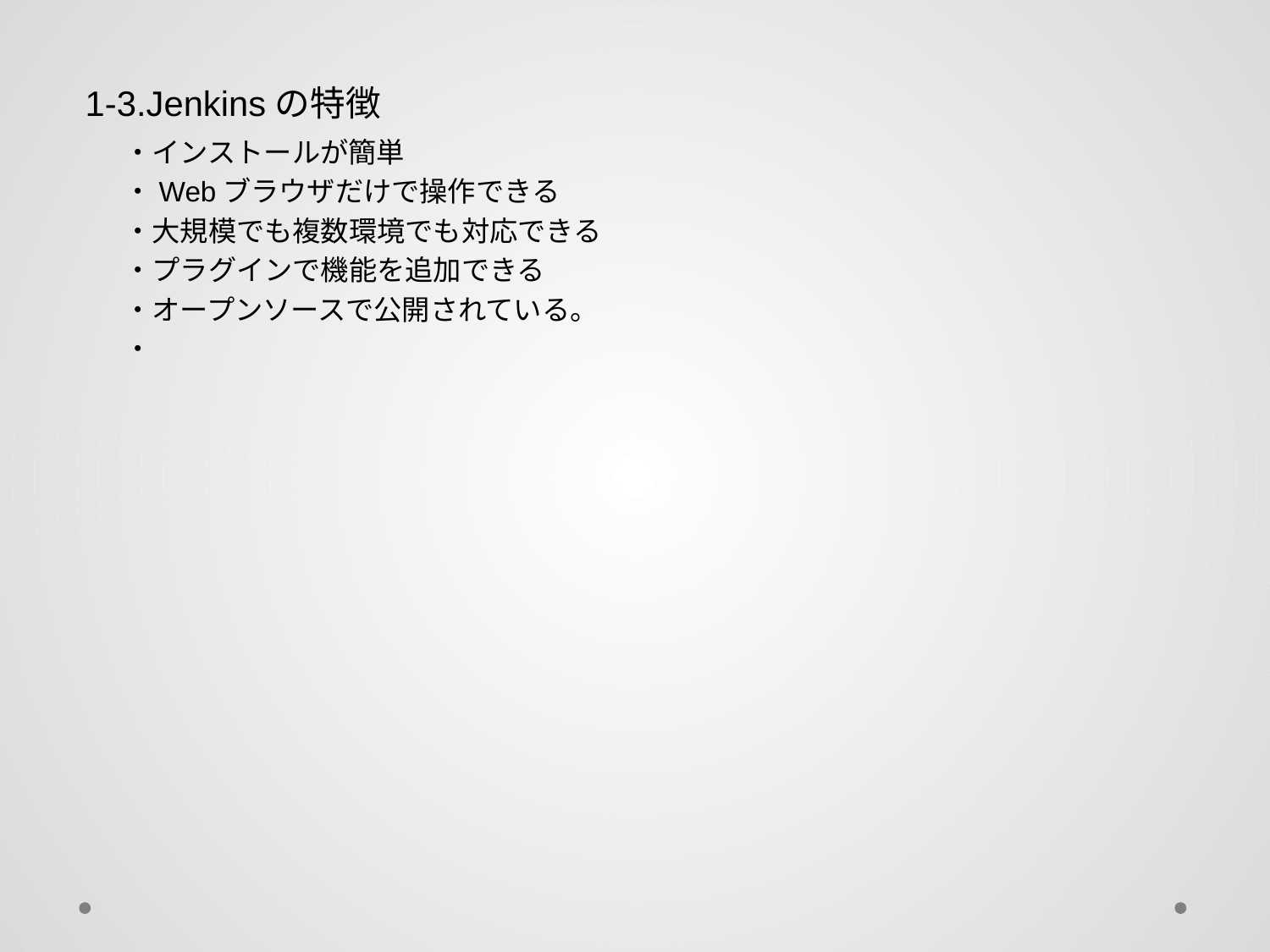

1-3.Jenkinsの特徴
　　・インストールが簡単
　　・Webブラウザだけで操作できる
　　・大規模でも複数環境でも対応できる
　　・プラグインで機能を追加できる
　　・オープンソースで公開されている。
　　・